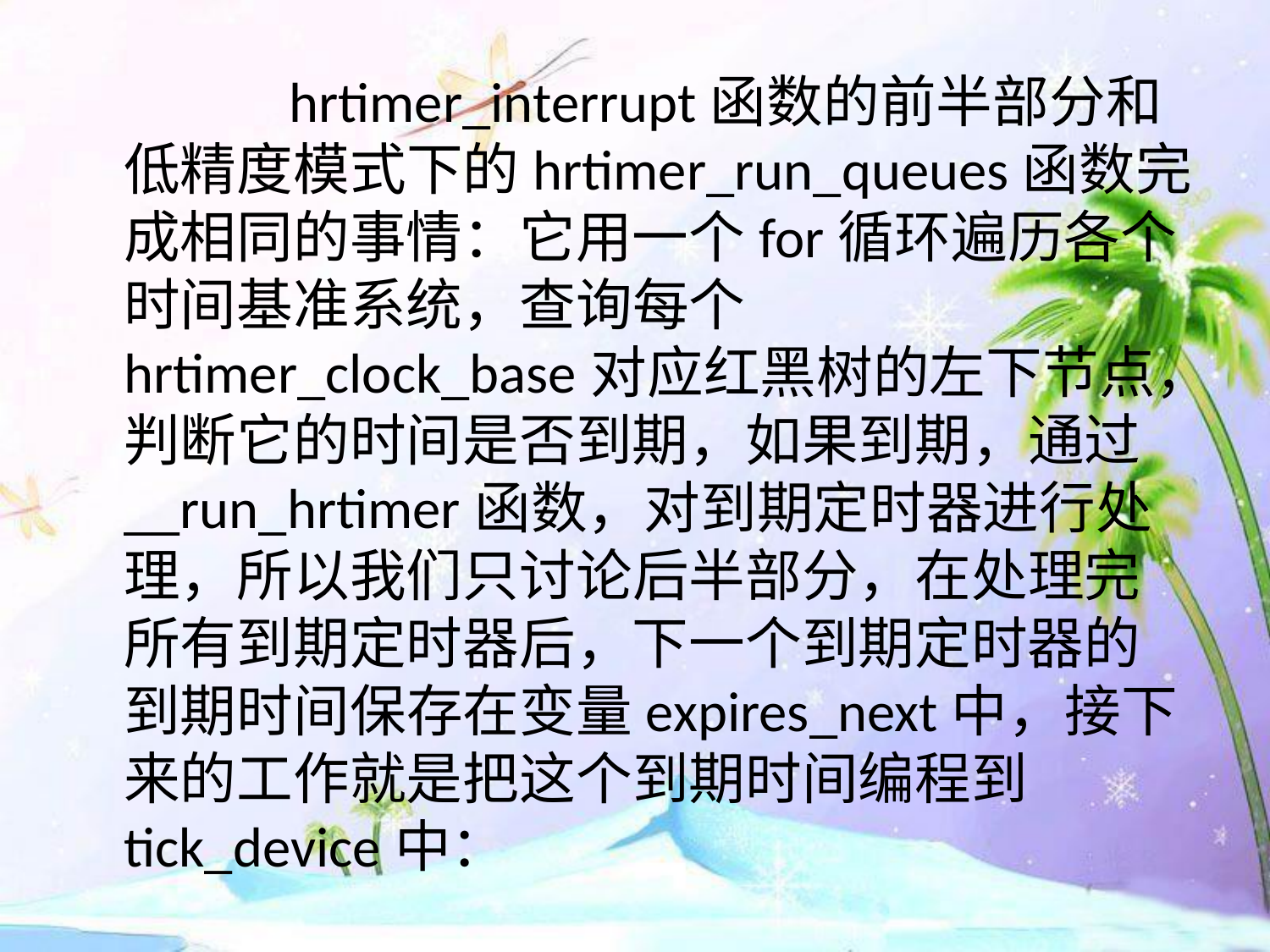

hrtimer_interrupt函数的前半部分和低精度模式下的hrtimer_run_queues函数完成相同的事情：它用一个for循环遍历各个时间基准系统，查询每个hrtimer_clock_base对应红黑树的左下节点，判断它的时间是否到期，如果到期，通过__run_hrtimer函数，对到期定时器进行处理，所以我们只讨论后半部分，在处理完所有到期定时器后，下一个到期定时器的到期时间保存在变量expires_next中，接下来的工作就是把这个到期时间编程到tick_device中：